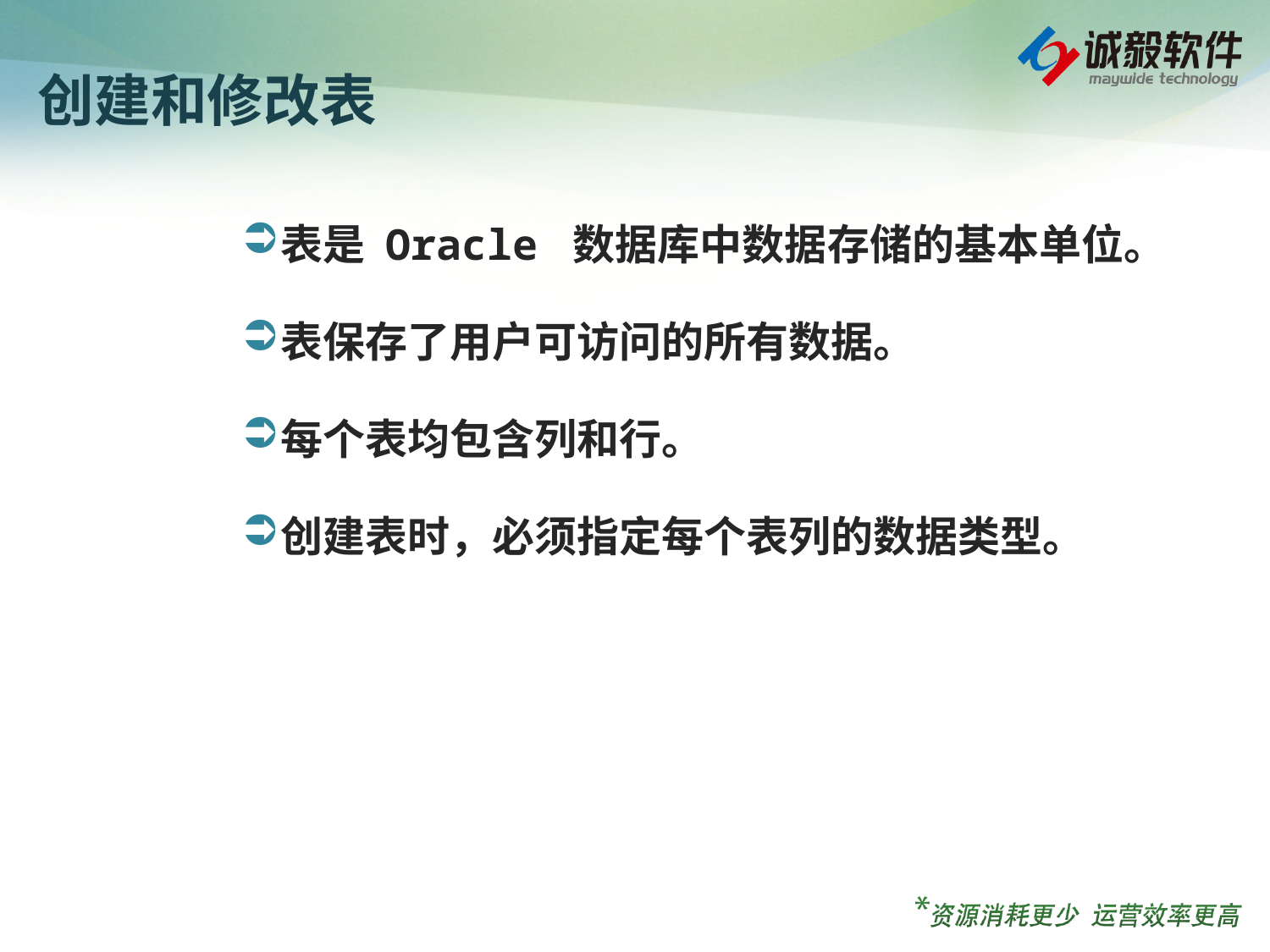

# 创建和修改表
表是 Oracle 数据库中数据存储的基本单位。
表保存了用户可访问的所有数据。
每个表均包含列和行。
创建表时，必须指定每个表列的数据类型。